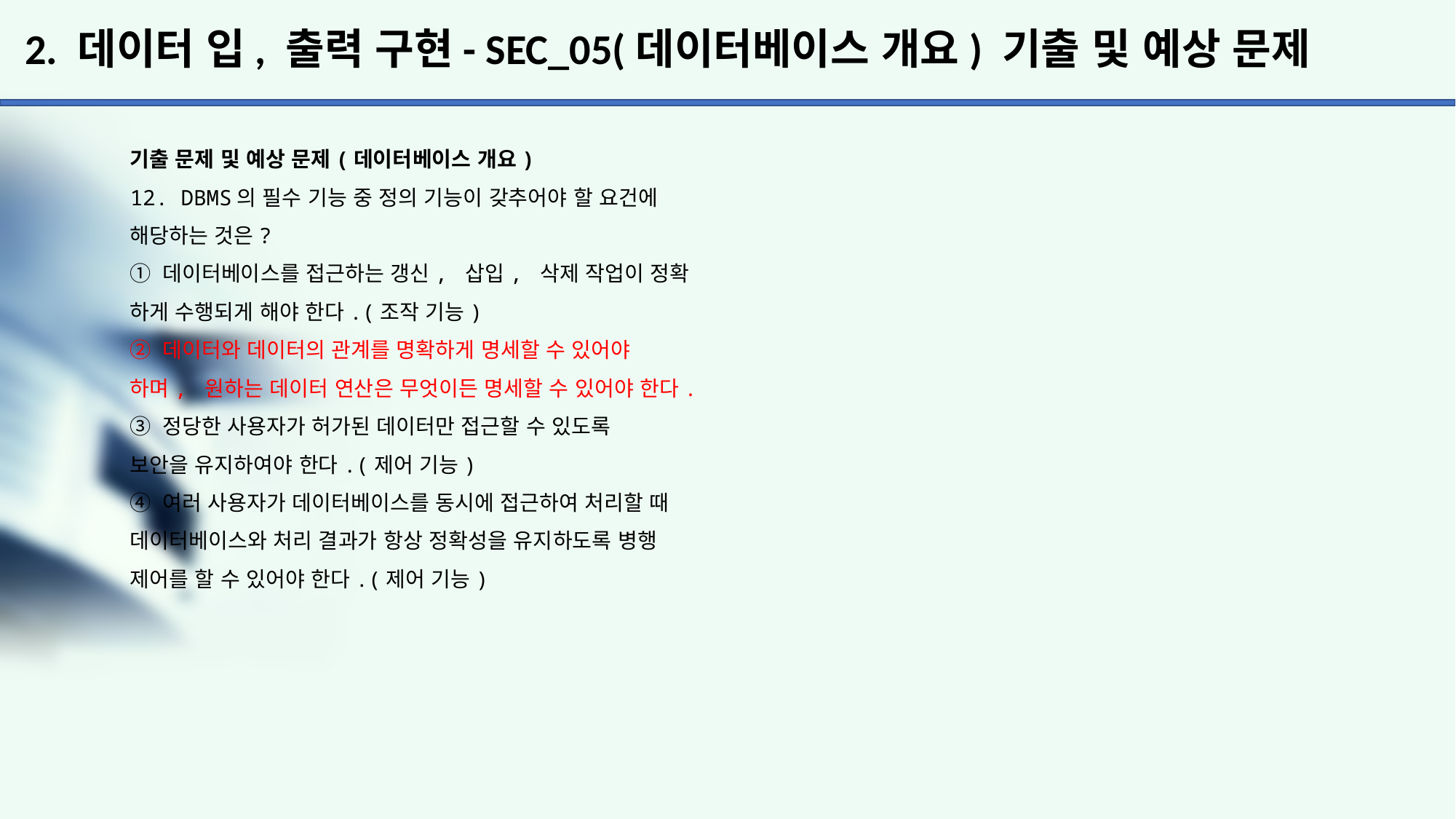

# 2. 데이터 입, 출력 구현- SEC_05(데이터베이스 개요) 기출 및 예상 문제
기출 문제 및 예상 문제(데이터베이스 개요)
12. DBMS의 필수 기능 중 정의 기능이 갖추어야 할 요건에 해당하는 것은?
① 데이터베이스를 접근하는 갱신, 삽입, 삭제 작업이 정확 하게 수행되게 해야 한다.(조작 기능)
② 데이터와 데이터의 관계를 명확하게 명세할 수 있어야
하며, 원하는 데이터 연산은 무엇이든 명세할 수 있어야 한다.
③ 정당한 사용자가 허가된 데이터만 접근할 수 있도록
보안을 유지하여야 한다.(제어 기능)
④ 여러 사용자가 데이터베이스를 동시에 접근하여 처리할 때 데이터베이스와 처리 결과가 항상 정확성을 유지하도록 병행 제어를 할 수 있어야 한다.(제어 기능)